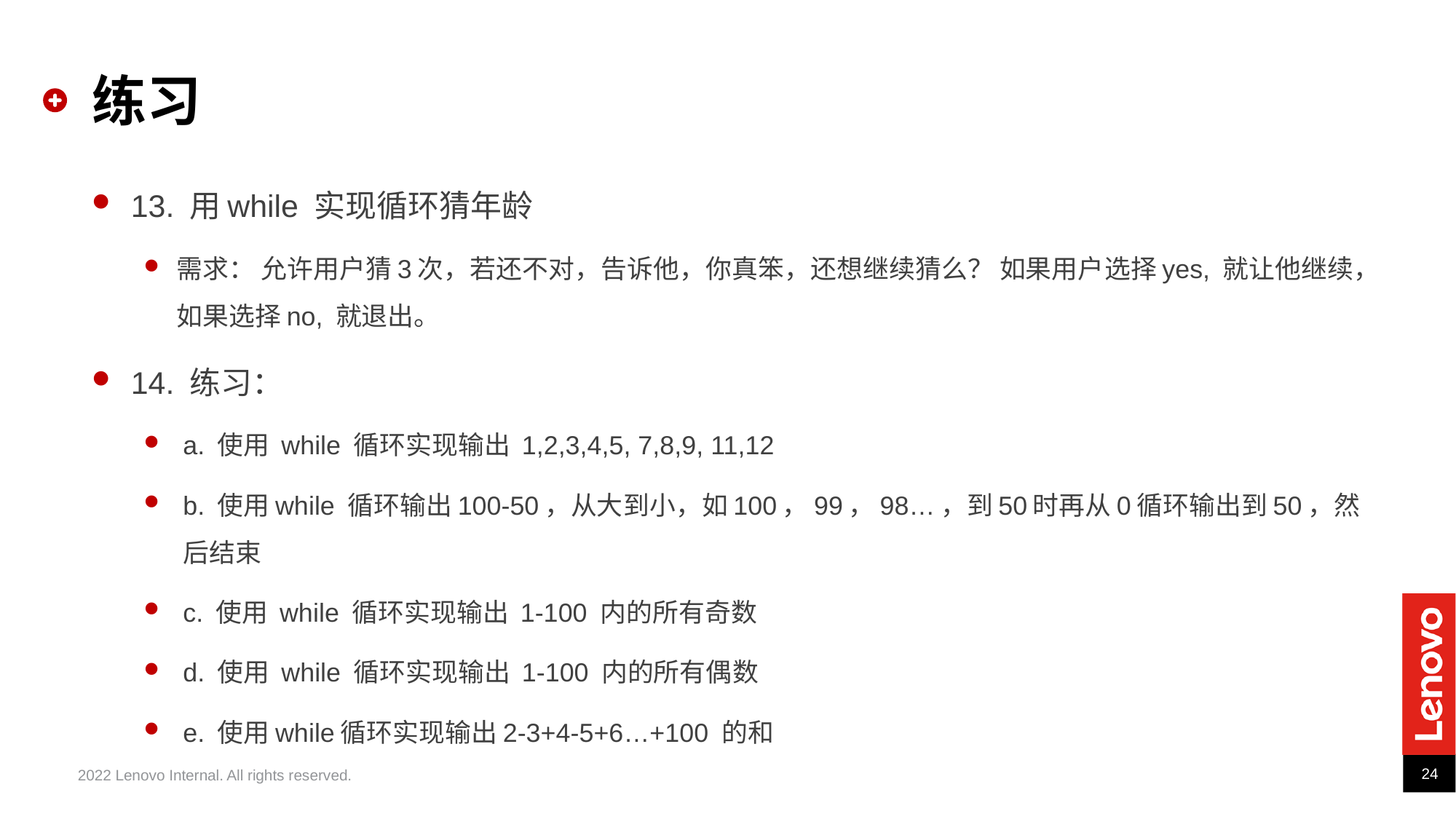

# 练习
13. 用while 实现循环猜年龄
需求： 允许用户猜3次，若还不对，告诉他，你真笨，还想继续猜么？ 如果用户选择yes, 就让他继续，如果选择no, 就退出。
14. 练习：
a. 使用 while 循环实现输出 1,2,3,4,5, 7,8,9, 11,12
b. 使用while 循环输出100-50，从大到小，如100，99，98…，到50时再从0循环输出到50，然后结束
c. 使用 while 循环实现输出 1-100 内的所有奇数
d. 使用 while 循环实现输出 1-100 内的所有偶数
e. 使用while循环实现输出2-3+4-5+6…+100 的和